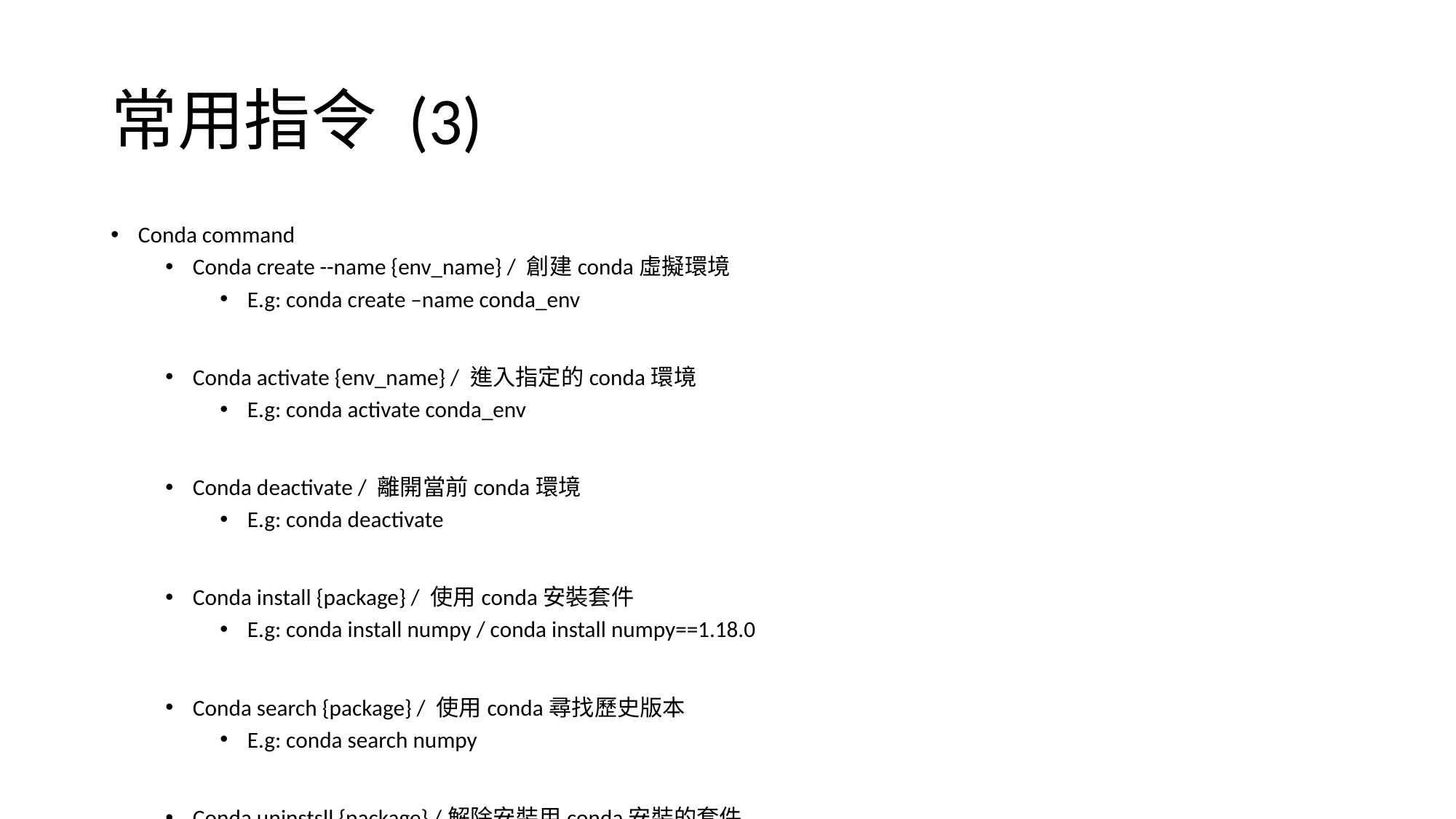

# 常用指令 (3)
Conda command
Conda create --name {env_name} / 創建conda虛擬環境
E.g: conda create –name conda_env

Conda activate {env_name} / 進入指定的conda環境
E.g: conda activate conda_env

Conda deactivate / 離開當前conda環境
E.g: conda deactivate

Conda install {package} / 使用conda安裝套件
E.g: conda install numpy / conda install numpy==1.18.0

Conda search {package} / 使用conda尋找歷史版本
E.g: conda search numpy

Conda uninstsll {package} /解除安裝用conda安裝的套件
E.g: conda uninstall numpy